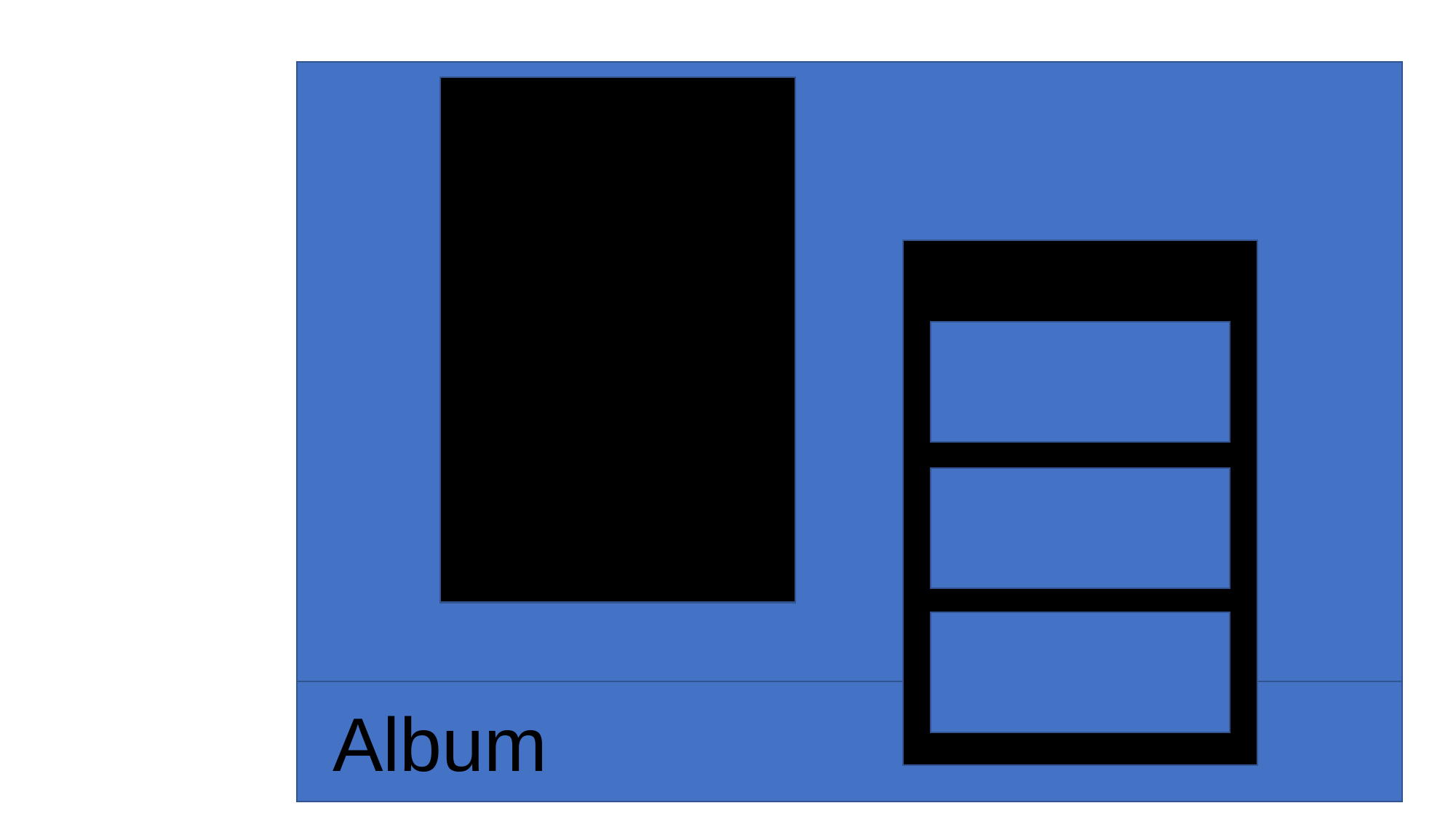

# 홈 2

Celebration
1
다가오는 기념일 이름
(남은 일수 D – 1)

Diary
2

다가오는 기념일 이름
(남은 일수 D – 5)
3

다가오는 기념일 이름
(남은 일수 D – 10)

Album